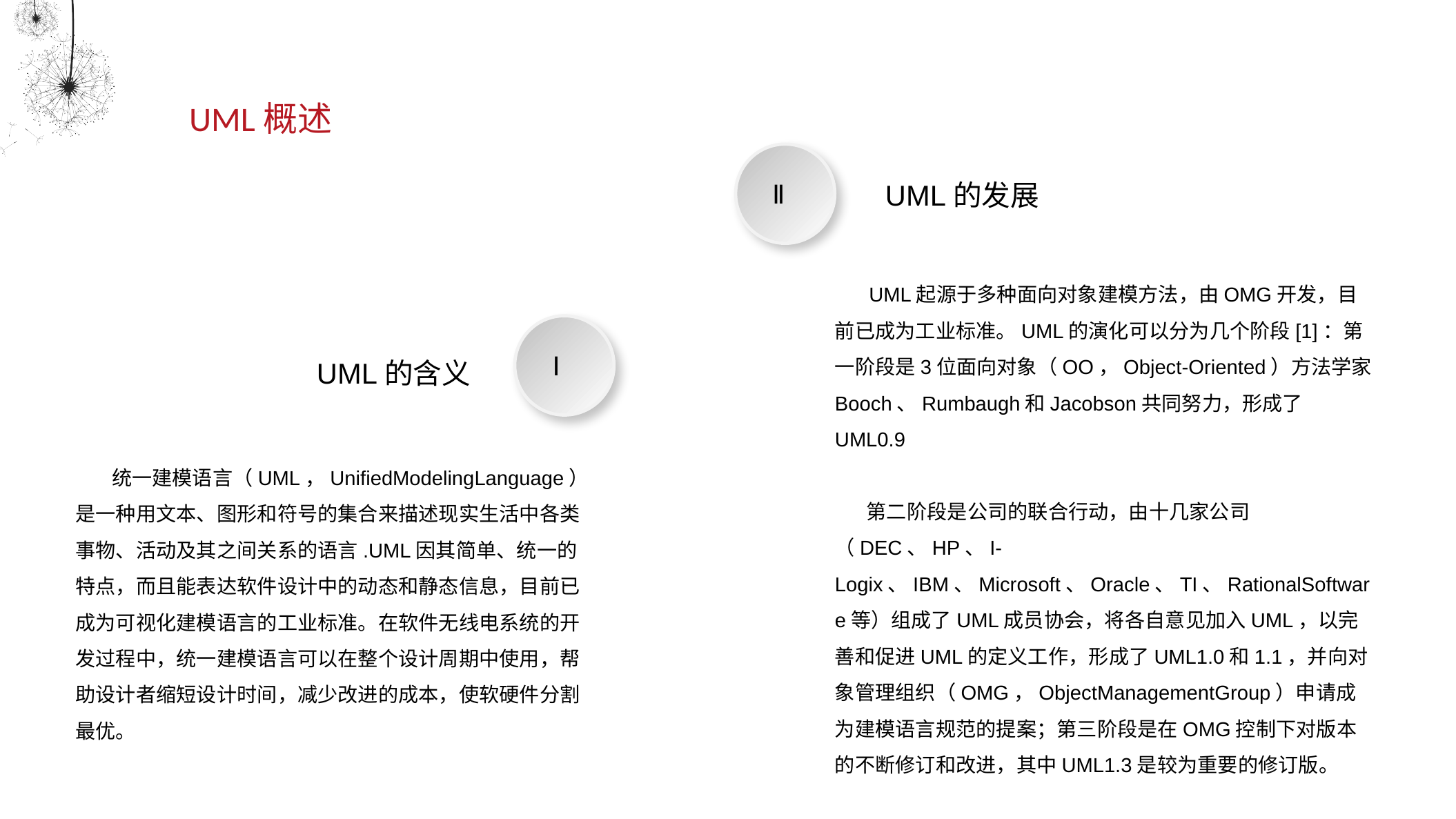

UML概述

Ⅱ
UML的发展
      UML起源于多种面向对象建模方法，由OMG开发，目前已成为工业标准。UML的演化可以分为几个阶段[1]：第一阶段是3位面向对象（OO，Object-Oriented）方法学家Booch、Rumbaugh和Jacobson共同努力，形成了UML0.9

      第二阶段是公司的联合行动，由十几家公司（DEC、HP、I-Logix、IBM、Microsoft、Oracle、TI、RationalSoftware等）组成了UML成员协会，将各自意见加入UML，以完善和促进UML的定义工作，形成了UML1.0和1.1，并向对象管理组织（OMG，ObjectManagementGroup）申请成为建模语言规范的提案；第三阶段是在OMG控制下对版本的不断修订和改进，其中UML1.3是较为重要的修订版。

Ⅰ
UML的含义
       统一建模语言（UML，UnifiedModelingLanguage）是一种用文本、图形和符号的集合来描述现实生活中各类事物、活动及其之间关系的语言.UML因其简单、统一的特点，而且能表达软件设计中的动态和静态信息，目前已成为可视化建模语言的工业标准。在软件无线电系统的开发过程中，统一建模语言可以在整个设计周期中使用，帮助设计者缩短设计时间，减少改进的成本，使软硬件分割最优。

点击添加相关标题文字，点击添加相关标题文字，点击添加相关标题文字，点击添加相关标题文字，点击添加相关标题文字，点击添加相关标题文字，点击添加相关标题文字，点击添加相关标题文字，点击添加相关标题文字，点击添加相关标题文字，点击添加相关标题文字，点击添加相关标题文字，点击添加相关标题文字，点击添加相关标题文字，点击添加相关标题文字，点击添加相关标题文字，点击添加相关标题文字，点击添加相关标题文字，点击添加相关标题文字。